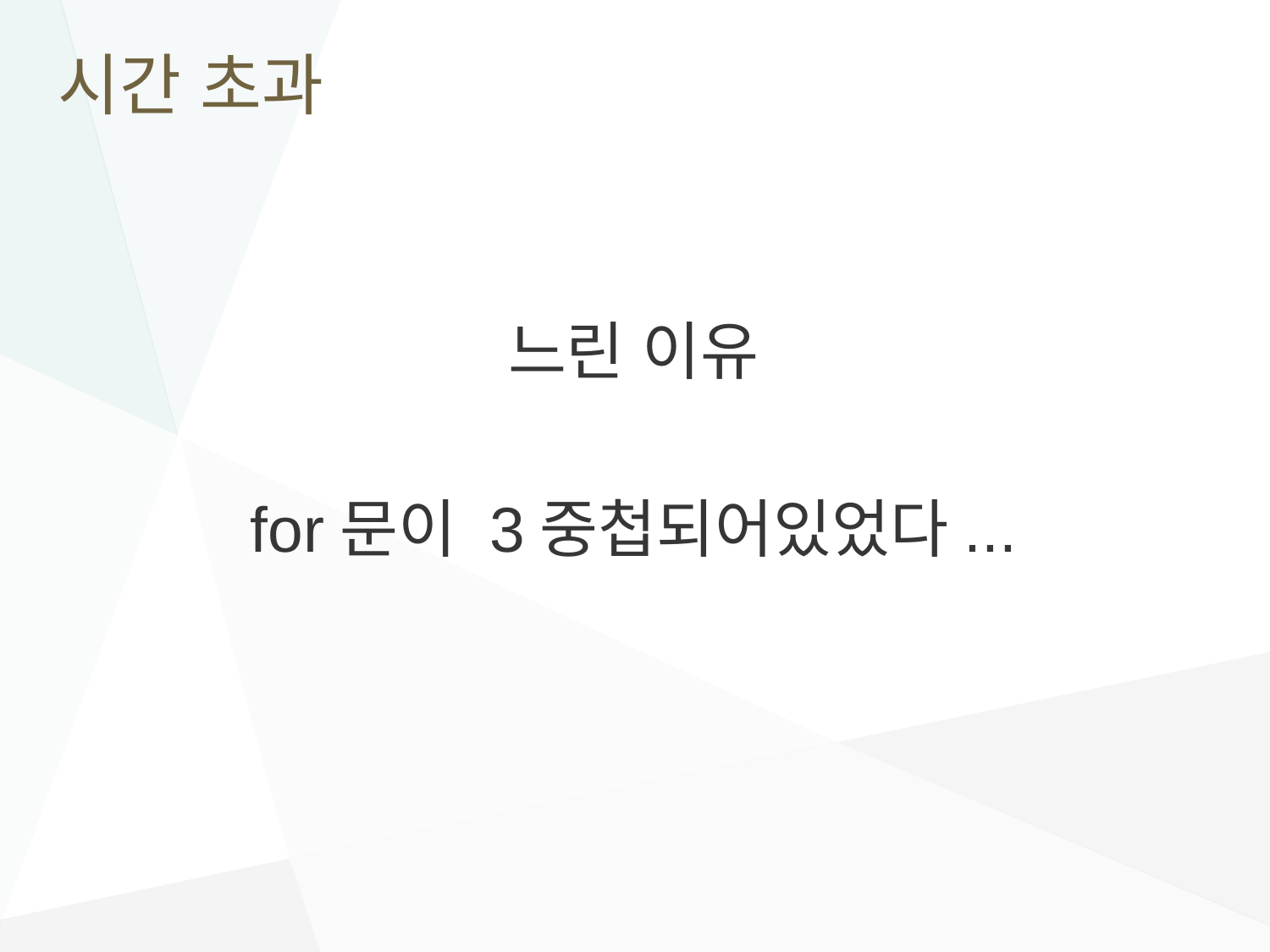

# 시간 초과

느린 이유

for문이 3중첩되어있었다...